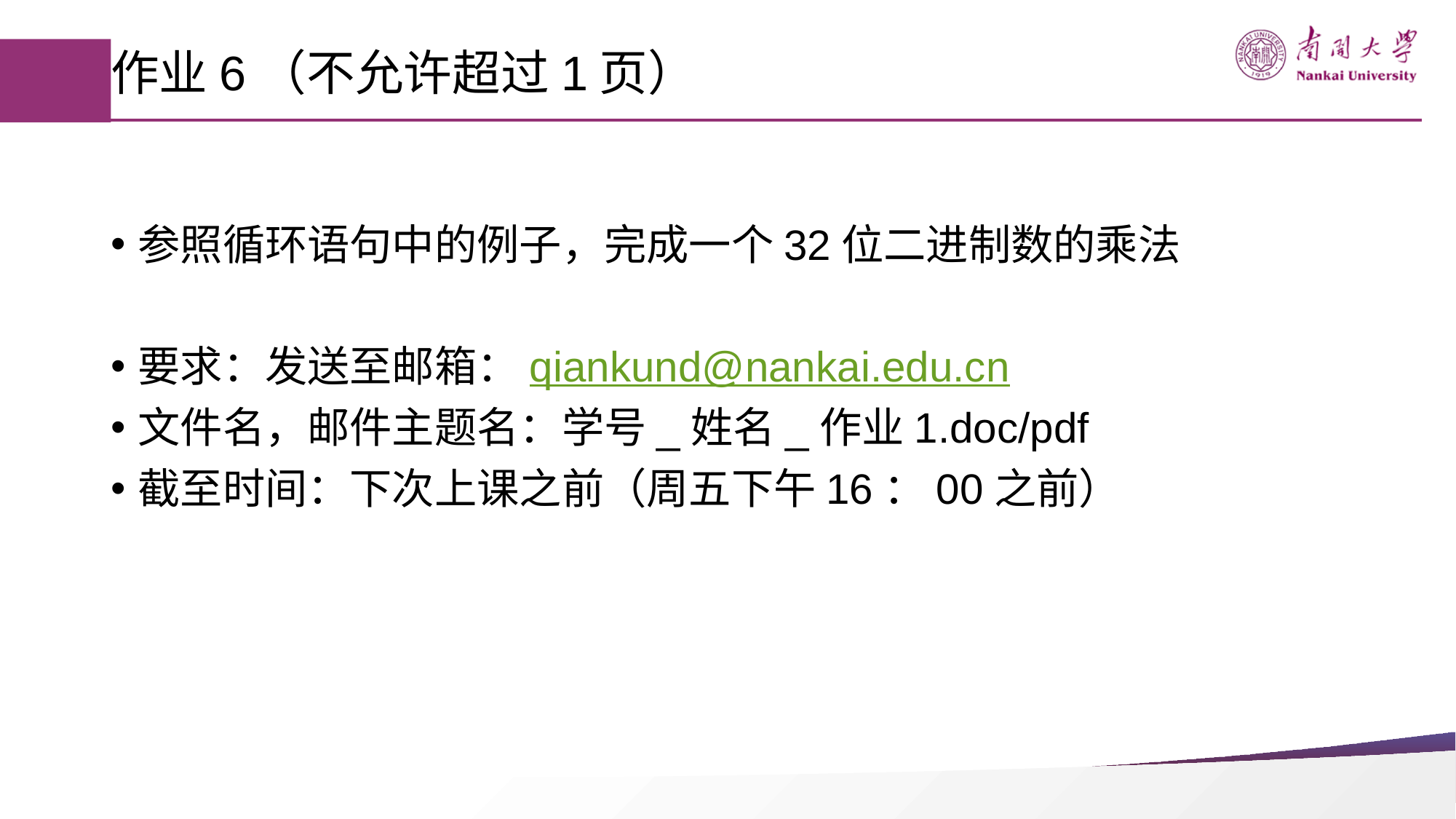

作业6（不允许超过1页）
参照循环语句中的例子，完成一个32位二进制数的乘法

要求：发送至邮箱：qiankund@nankai.edu.cn
文件名，邮件主题名：学号_姓名_作业1.doc/pdf
截至时间：下次上课之前（周五下午16：00之前）